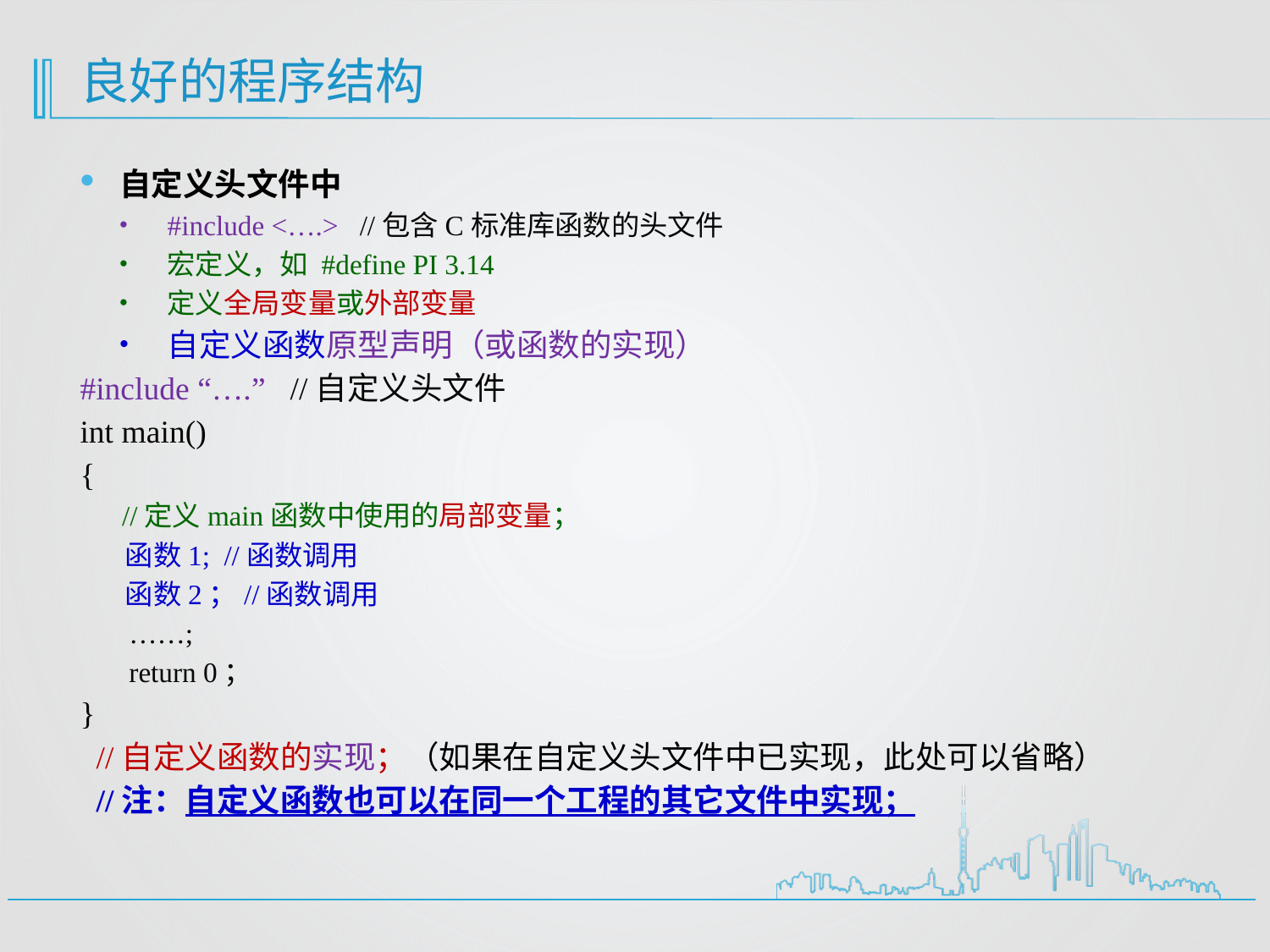

# 良好的程序结构
自定义头文件中
#include <….>   //包含C标准库函数的头文件
宏定义，如 #define PI 3.14
定义全局变量或外部变量
自定义函数原型声明（或函数的实现）
#include “….”   //自定义头文件
int main()
{
      //定义main函数中使用的局部变量；
      函数1;  //函数调用
      函数2；//函数调用
       ……;
       return 0；
}
  //自定义函数的实现；（如果在自定义头文件中已实现，此处可以省略）
  //注：自定义函数也可以在同一个工程的其它文件中实现；